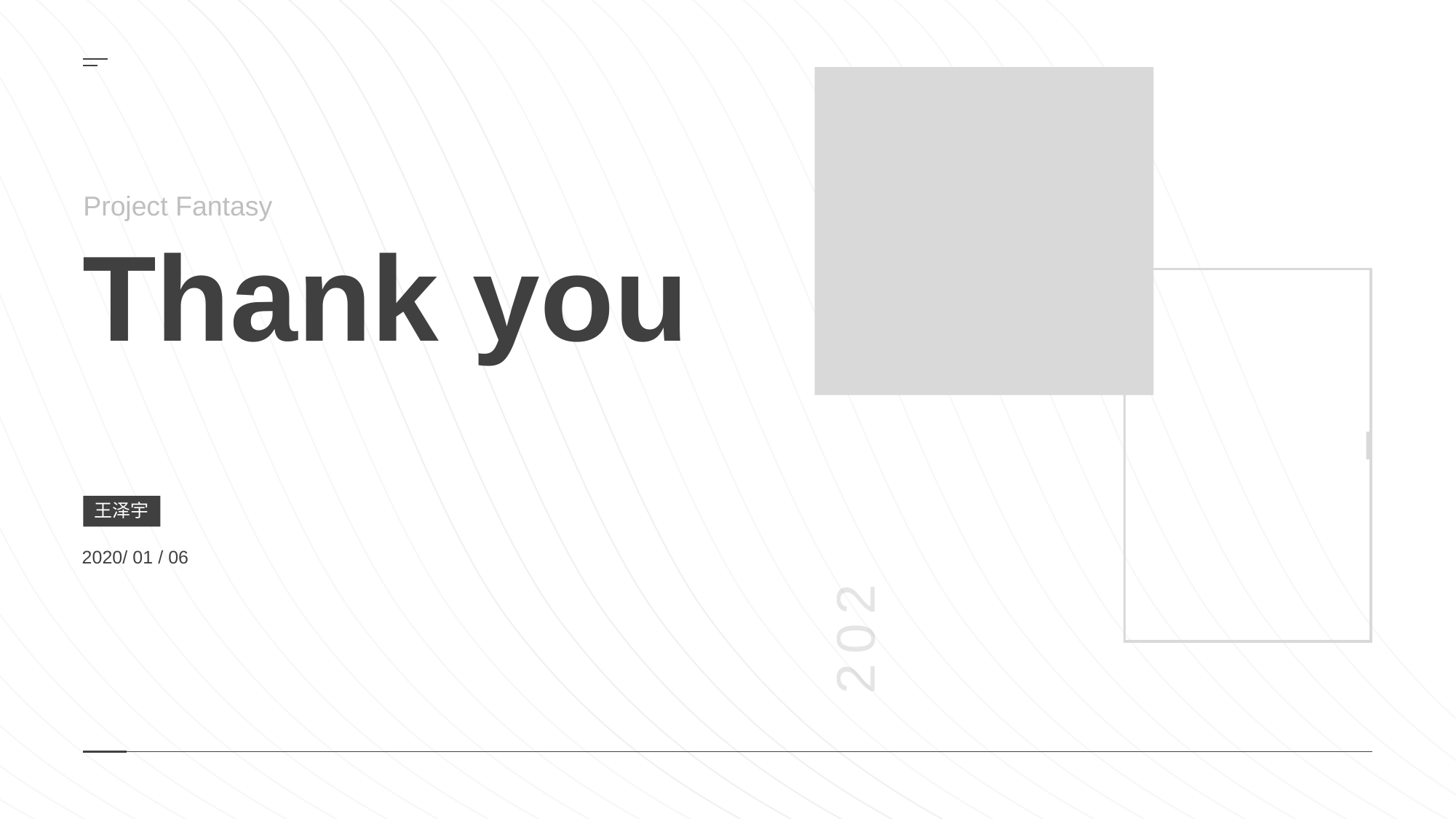

Project Fantasy
Thank you
王泽宇
2020/ 01 / 06
2020